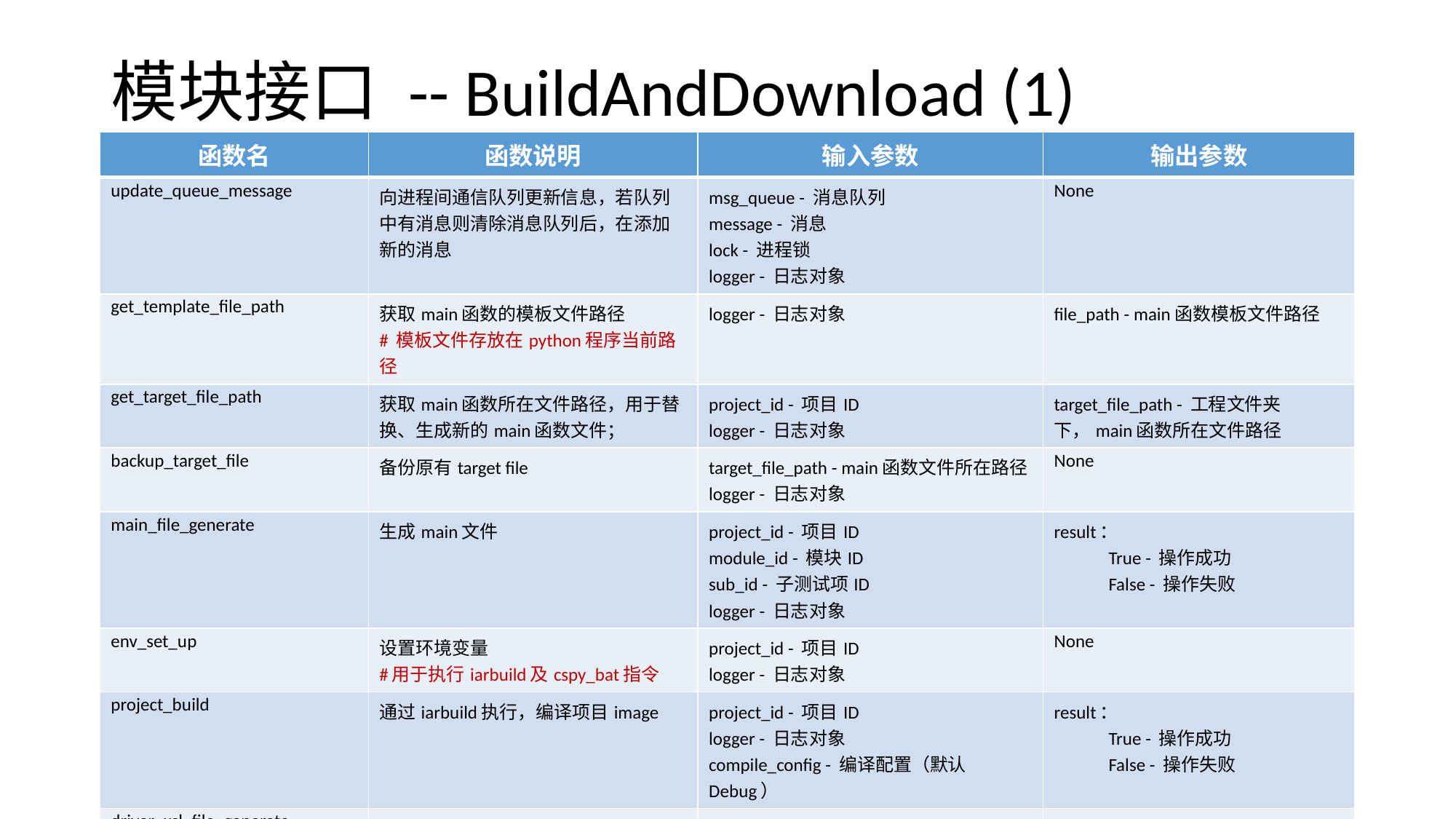

# 模块接口 -- BuildAndDownload (1)
| 函数名 | 函数说明 | 输入参数 | 输出参数 |
| --- | --- | --- | --- |
| update\_queue\_message | 向进程间通信队列更新信息，若队列中有消息则清除消息队列后，在添加新的消息 | msg\_queue - 消息队列 message - 消息 lock - 进程锁 logger - 日志对象 | None |
| get\_template\_file\_path | 获取main函数的模板文件路径 # 模板文件存放在python程序当前路径 | logger - 日志对象 | file\_path - main函数模板文件路径 |
| get\_target\_file\_path | 获取main函数所在文件路径，用于替换、生成新的main函数文件； | project\_id - 项目ID logger - 日志对象 | target\_file\_path - 工程文件夹下，main函数所在文件路径 |
| backup\_target\_file | 备份原有target file | target\_file\_path - main函数文件所在路径 logger - 日志对象 | None |
| main\_file\_generate | 生成main文件 | project\_id - 项目ID module\_id - 模块ID sub\_id - 子测试项ID logger - 日志对象 | result： True - 操作成功 False - 操作失败 |
| env\_set\_up | 设置环境变量 #用于执行iarbuild及cspy\_bat指令 | project\_id - 项目ID logger - 日志对象 | None |
| project\_build | 通过iarbuild执行，编译项目image | project\_id - 项目ID logger - 日志对象 compile\_config - 编译配置（默认Debug） | result： True - 操作成功 False - 操作失败 |
| driver\_xcl\_file\_generate | 生成对应driver的xcl文件，将对应文件路径更新至生成文档中 | project\_path - 项目存储路径 logger - 日志对象 compile\_config - 编译配置（默认Debug） | result： True - 操作成功 False - 操作失败 |